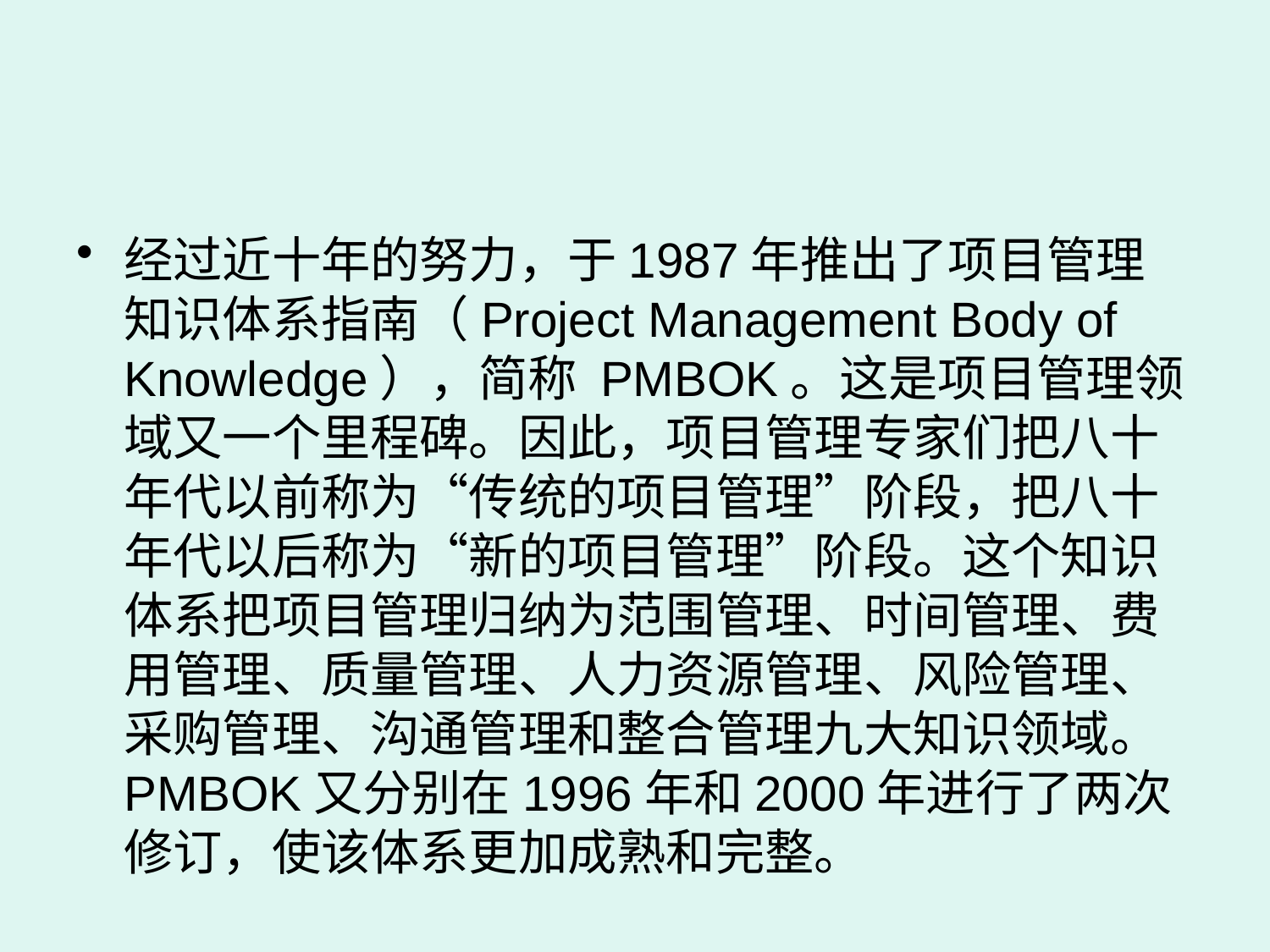

#
经过近十年的努力，于1987年推出了项目管理知识体系指南（Project Management Body of Knowledge），简称 PMBOK。这是项目管理领域又一个里程碑。因此，项目管理专家们把八十年代以前称为“传统的项目管理”阶段，把八十年代以后称为“新的项目管理”阶段。这个知识体系把项目管理归纳为范围管理、时间管理、费用管理、质量管理、人力资源管理、风险管理、采购管理、沟通管理和整合管理九大知识领域。PMBOK又分别在1996年和2000年进行了两次修订，使该体系更加成熟和完整。

27